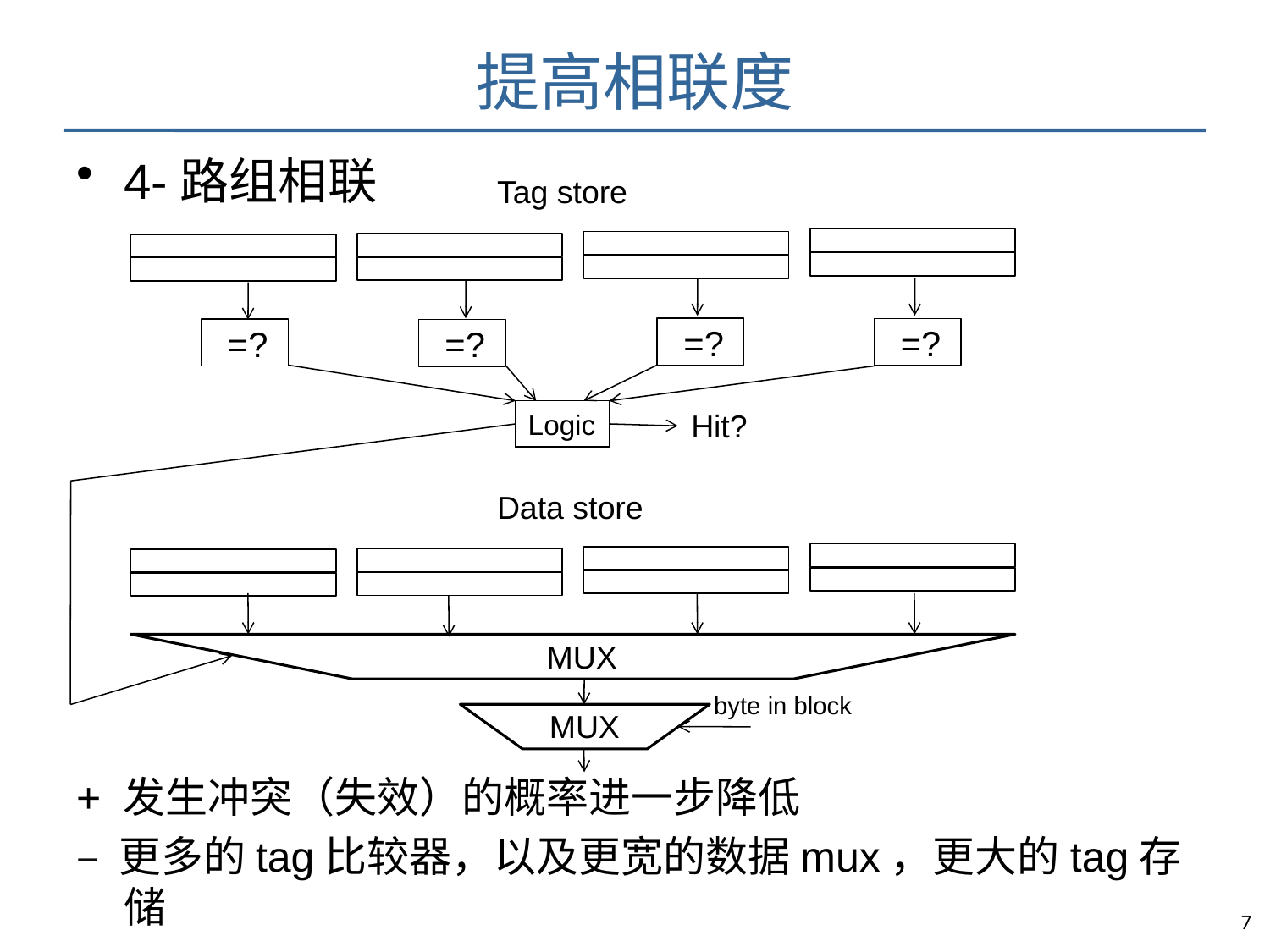

# 提高相联度
4-路组相联

+ 发生冲突（失效）的概率进一步降低
– 更多的tag比较器，以及更宽的数据mux，更大的tag存储

Tag store

=?
=?
=?
=?

Hit?
Logic
Data store

MUX

byte in block
MUX

7